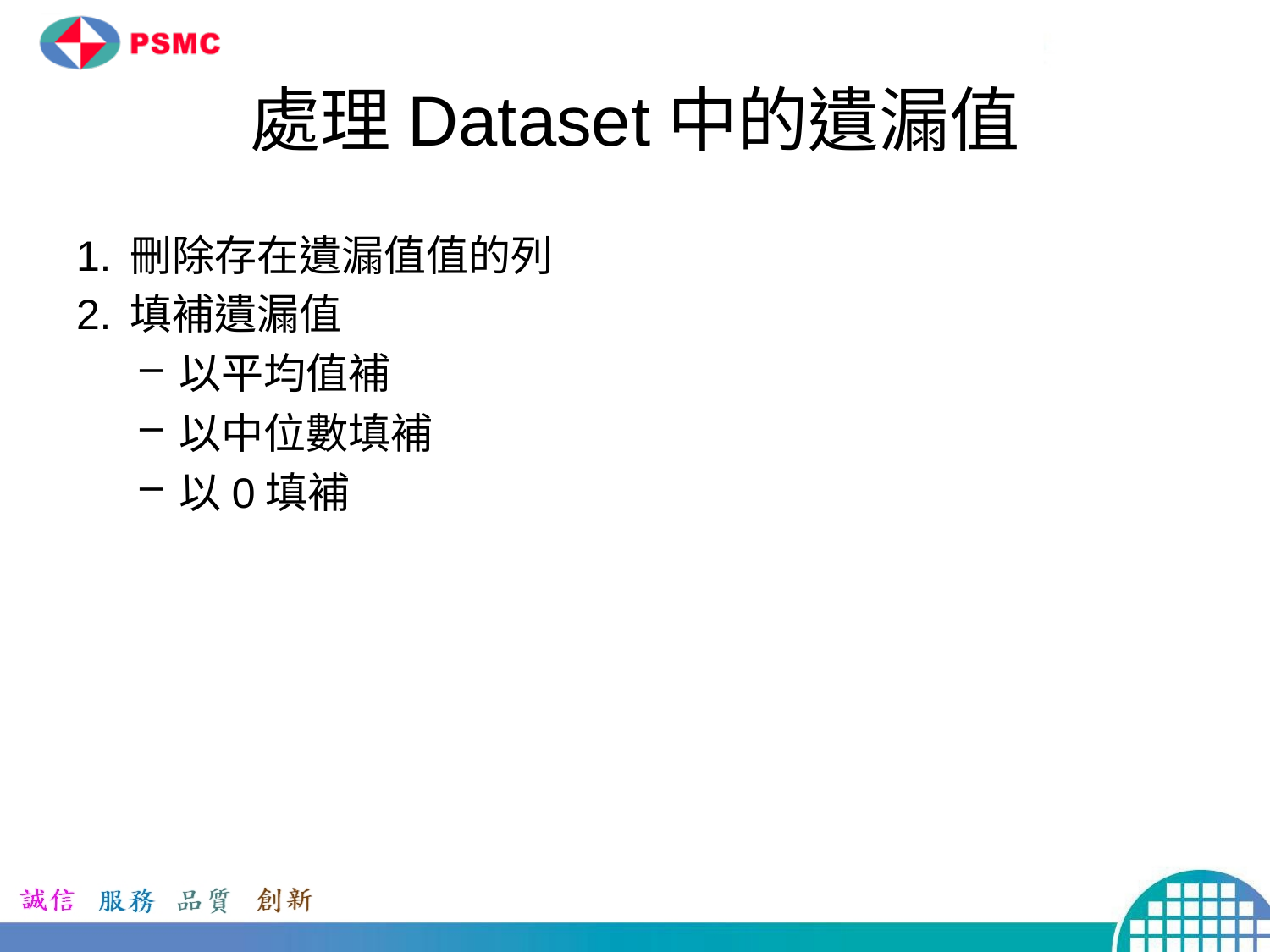

# 處理Dataset中的遺漏值
刪除存在遺漏值值的列
填補遺漏值
以平均值補
以中位數填補
以0填補